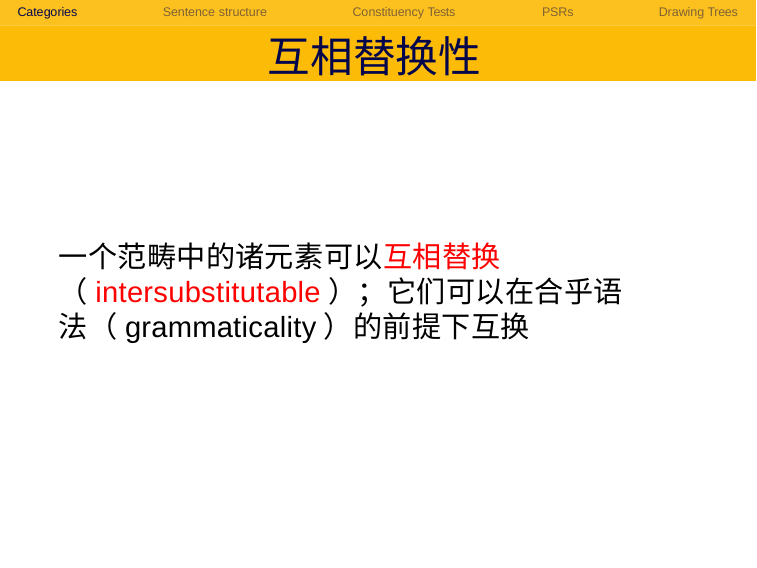

Categories	Sentence structure	Constituency Tests	PSRs	Drawing Trees
      互相替换性
一个范畴中的诸元素可以互相替换（intersubstitutable）；它们可以在合乎语法（grammaticality）的前提下互换